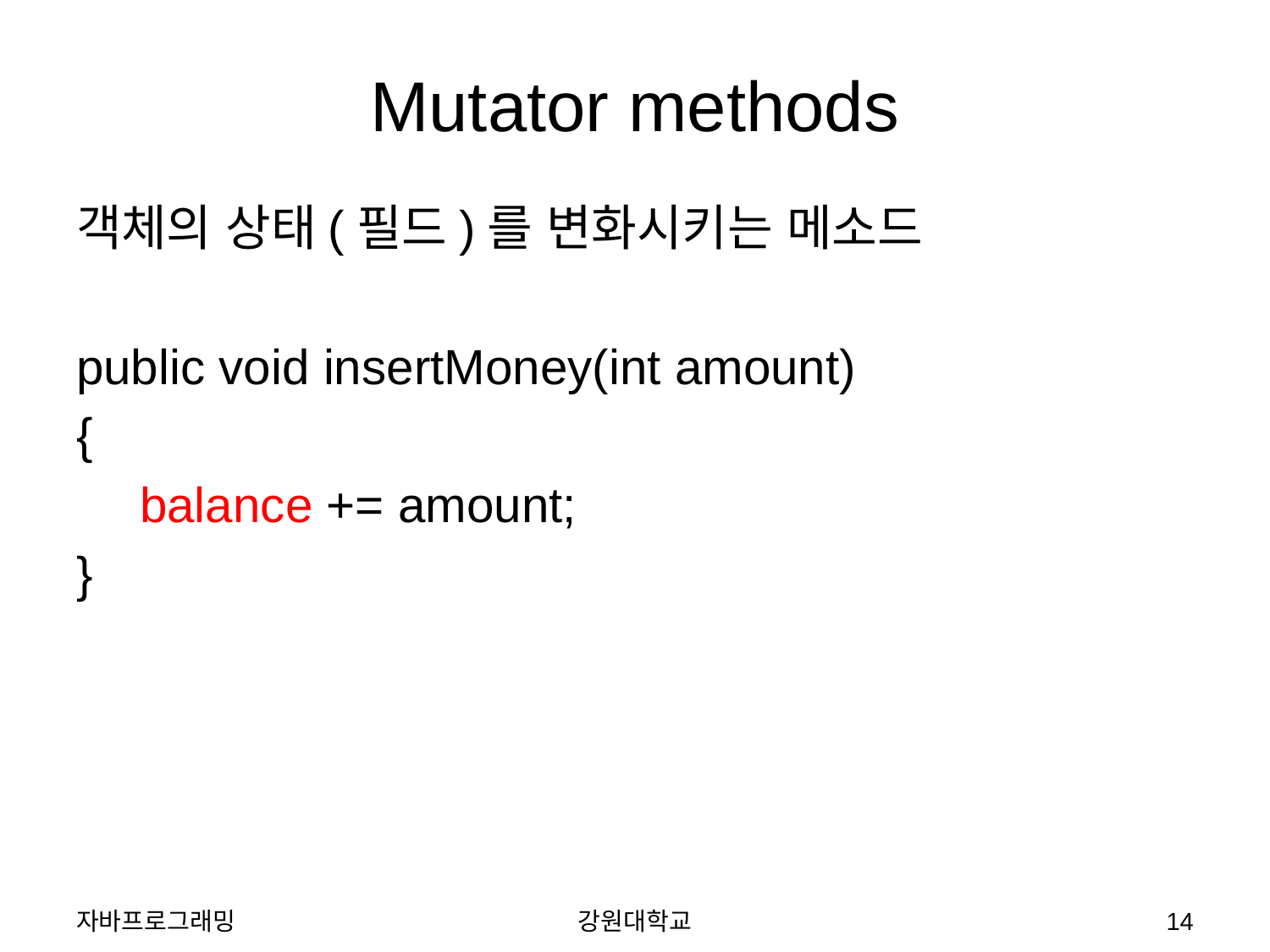

# Mutator methods
객체의 상태(필드)를 변화시키는 메소드

public void insertMoney(int amount)
{
balance += amount;
}
자바프로그래밍
강원대학교
14